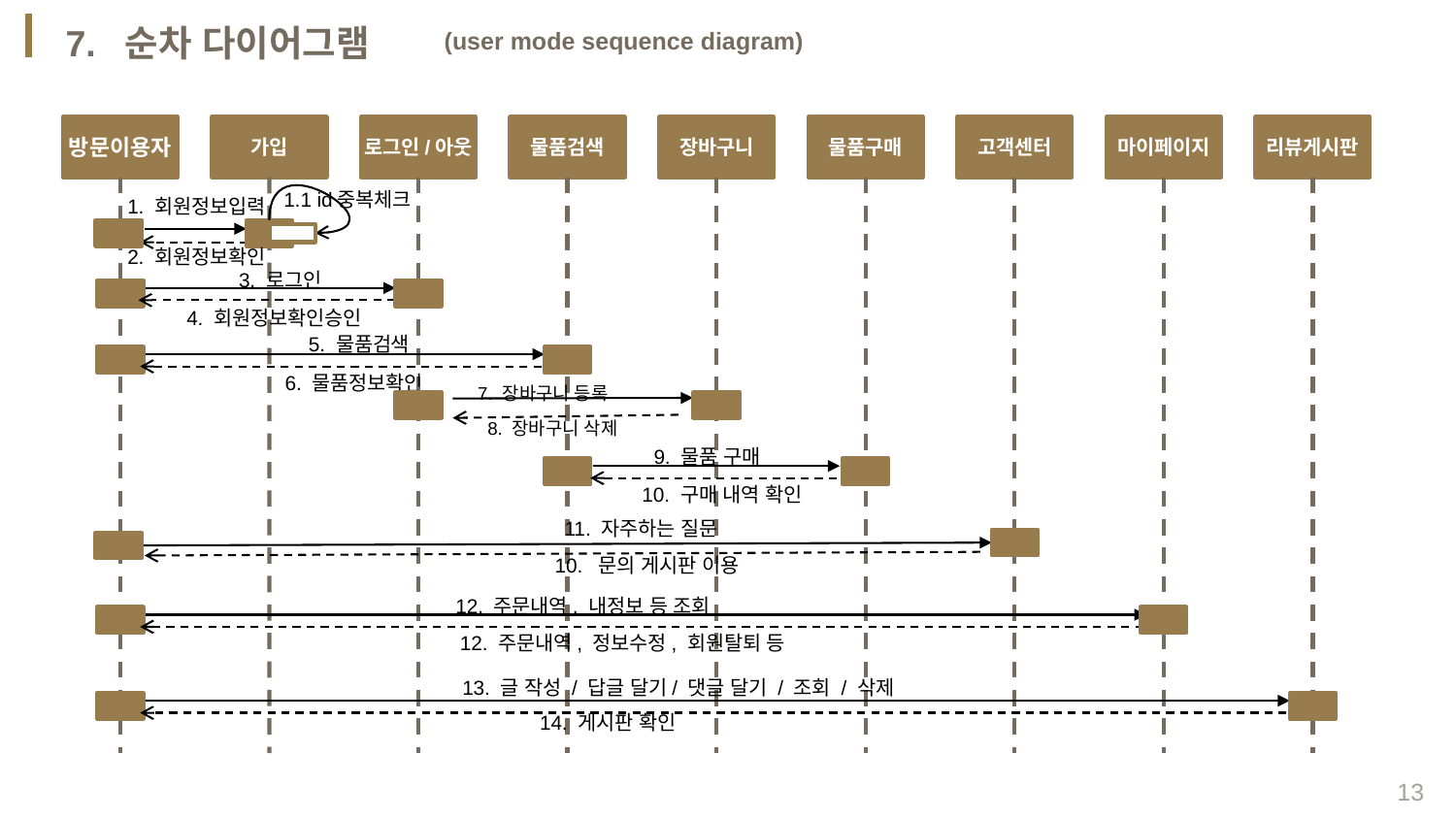

7.  순차 다이어그램
(user mode sequence diagram)
방문이용자
가입
로그인/아웃
물품검색
장바구니
물품구매
고객센터
마이페이지
리뷰게시판
1.1 id중복체크
1. 회원정보입력

2. 회원정보확인
3. 로그인

4. 회원정보확인승인
5. 물품검색

6. 물품정보확인
7. 장바구니 등록

8. 장바구니 삭제
9. 물품 구매

10. 구매 내역 확인
11. 자주하는 질문

10.  문의 게시판 이용
12. 주문내역, 내정보 등 조회

12. 주문내역, 정보수정, 회원탈퇴 등
13. 글 작성 / 답글 달기/ 댓글 달기 / 조회 / 삭제

14. 게시판 확인
13